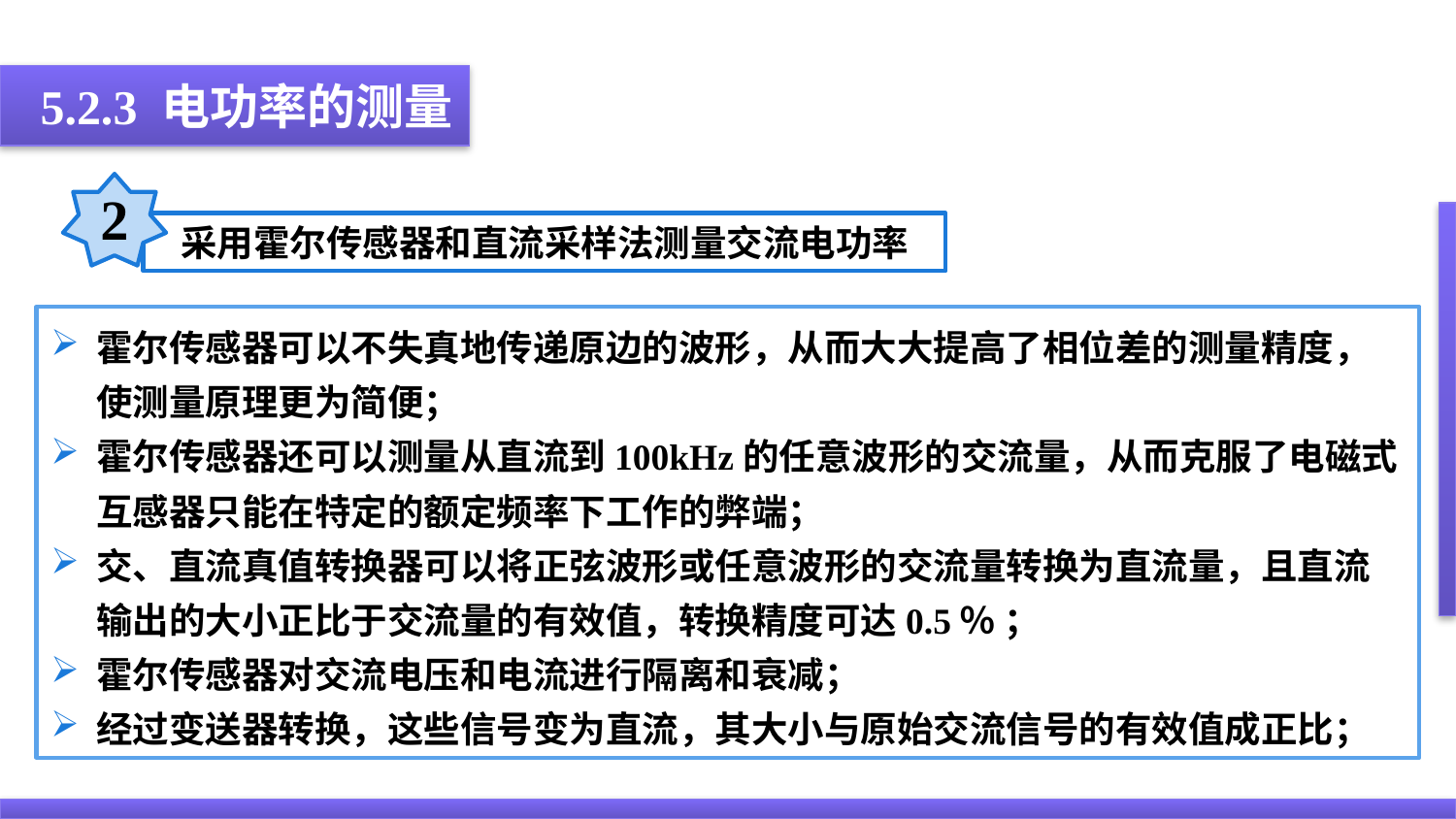

5.2.3 电功率的测量
2
采用霍尔传感器和直流采样法测量交流电功率
霍尔传感器可以不失真地传递原边的波形，从而大大提高了相位差的测量精度，使测量原理更为简便；
霍尔传感器还可以测量从直流到100kHz的任意波形的交流量，从而克服了电磁式互感器只能在特定的额定频率下工作的弊端；
交、直流真值转换器可以将正弦波形或任意波形的交流量转换为直流量，且直流输出的大小正比于交流量的有效值，转换精度可达0.5％ ；
霍尔传感器对交流电压和电流进行隔离和衰减；
经过变送器转换，这些信号变为直流，其大小与原始交流信号的有效值成正比；